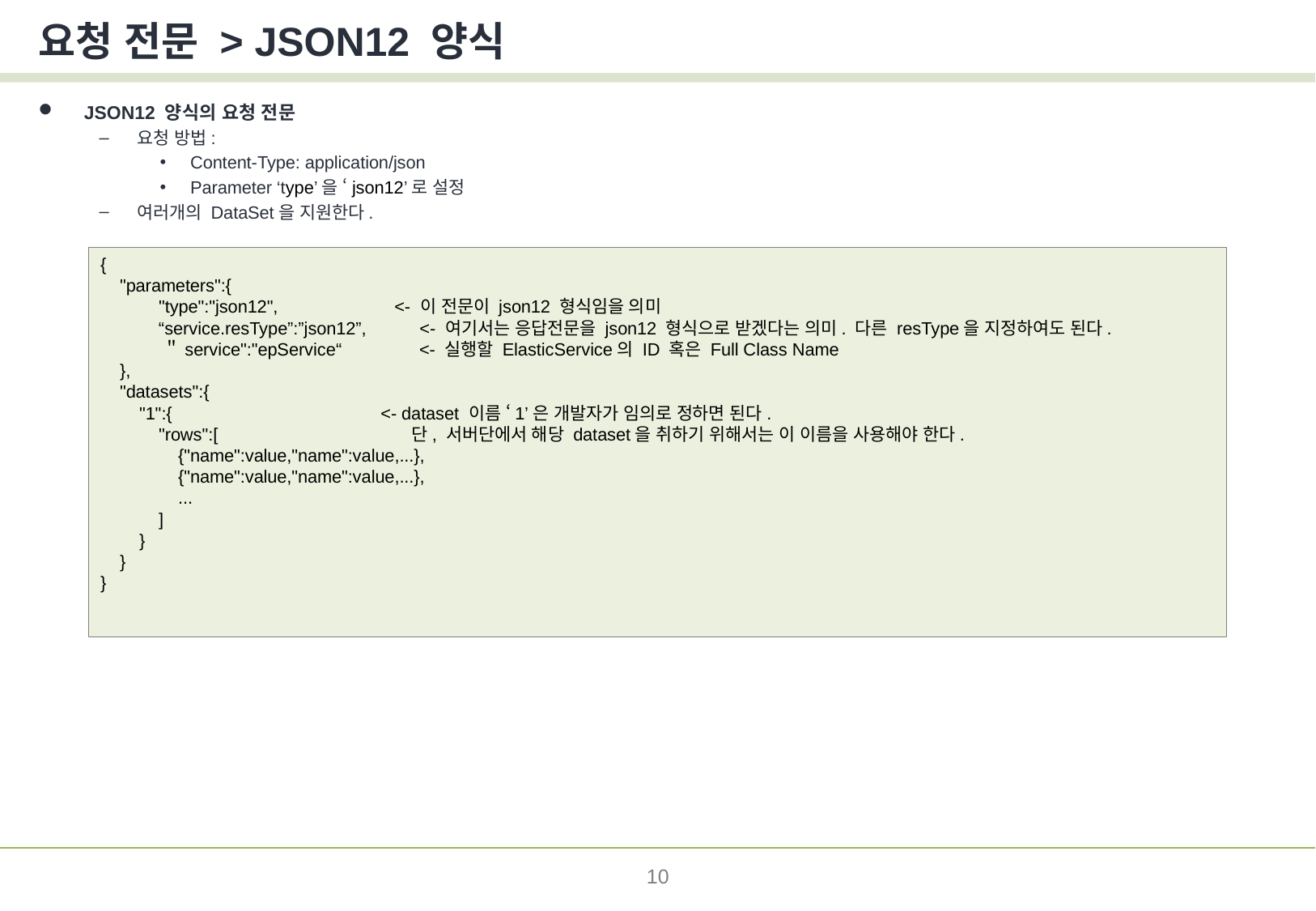

# 요청 전문 > JSON12 양식
JSON12 양식의 요청 전문
요청 방법:
Content-Type: application/json
Parameter ‘type’을 ‘json12’로 설정
여러개의 DataSet을 지원한다.

{
    "parameters":{
            "type":"json12",                        <- 이 전문이 json12 형식임을 의미
            “service.resType”:”json12”,           <- 여기서는 응답전문을 json12 형식으로 받겠다는 의미. 다른 resType을 지정하여도 된다.
            ＂service":"epService“                <- 실행할 ElasticService의 ID 혹은 Full Class Name
    },
    "datasets":{
        "1":{                                           <- dataset 이름 ‘1’은 개발자가 임의로 정하면 된다.
            "rows":[                                       단, 서버단에서 해당 dataset을 취하기 위해서는 이 이름을 사용해야 한다.
                {"name":value,"name":value,...},
                {"name":value,"name":value,...},
                ...
            ]
        }
    }
}
10